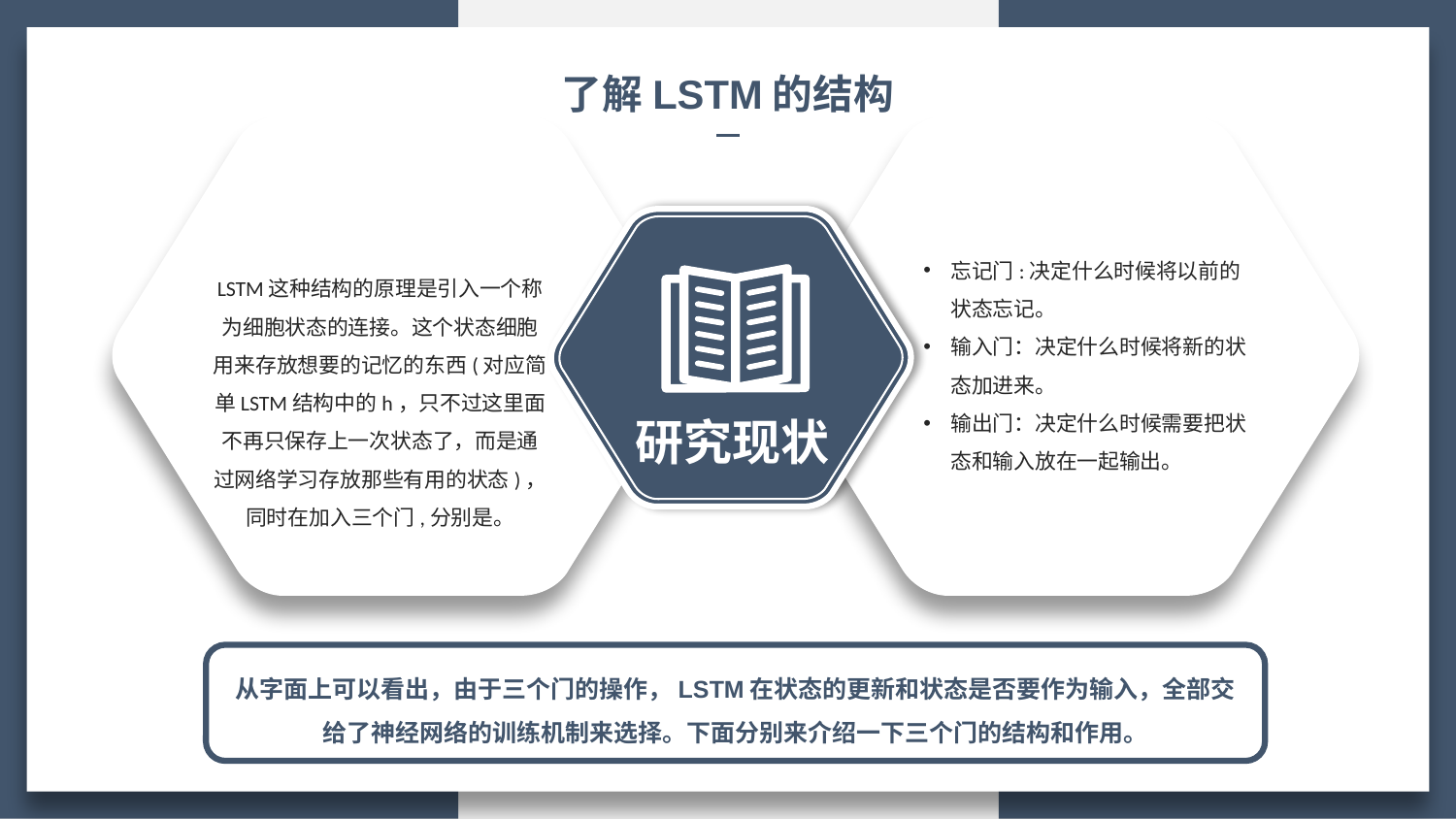

了解LSTM的结构

忘记门:决定什么时候将以前的状态忘记。
输入门：决定什么时候将新的状态加进来。
输出门：决定什么时候需要把状态和输入放在一起输出。

LSTM这种结构的原理是引入一个称为细胞状态的连接。这个状态细胞用来存放想要的记忆的东西(对应简单LSTM结构中的h，只不过这里面不再只保存上一次状态了，而是通过网络学习存放那些有用的状态)，同时在加入三个门,分别是。

研究现状
从字面上可以看出，由于三个门的操作，LSTM在状态的更新和状态是否要作为输入，全部交给了神经网络的训练机制来选择。下面分别来介绍一下三个门的结构和作用。